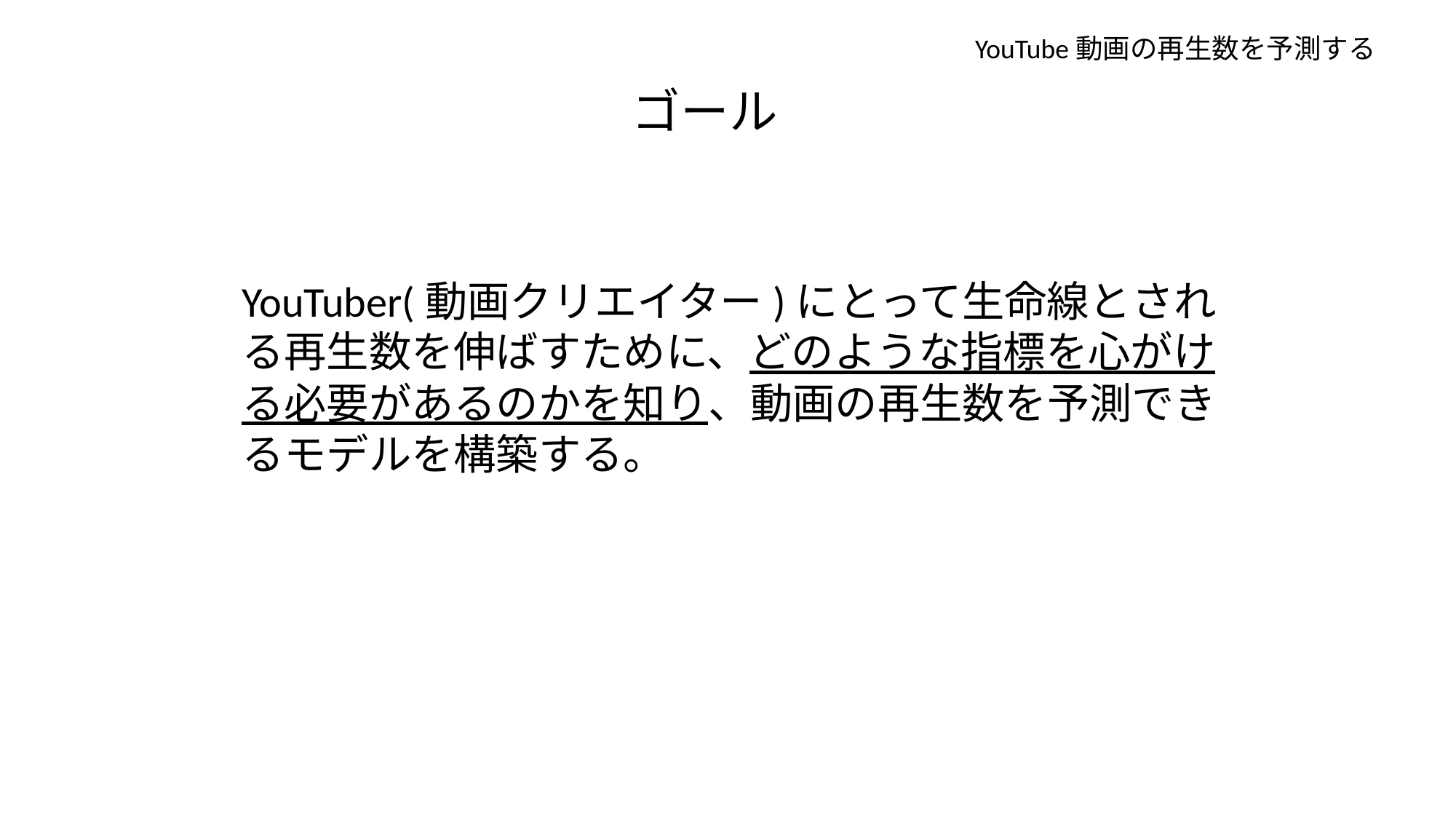

YouTube動画の再生数を予測する
ゴール
YouTuber(動画クリエイター)にとって生命線とされる再生数を伸ばすために、どのような指標を心がける必要があるのかを知り、動画の再生数を予測できるモデルを構築する。